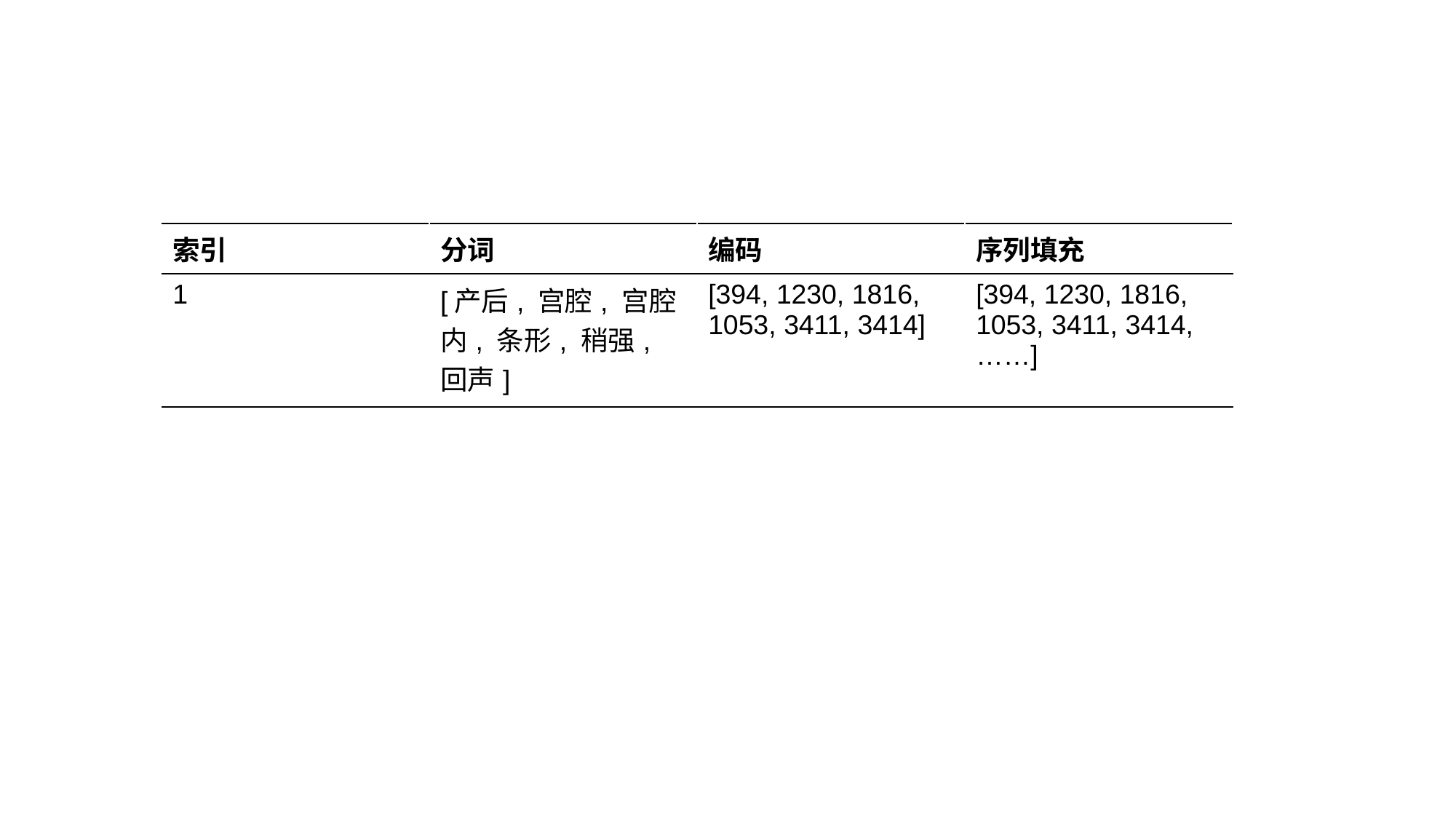

| 索引 | 分词 | 编码 | 序列填充 |
| --- | --- | --- | --- |
| 1 | [产后, 宫腔, 宫腔内, 条形, 稍强, 回声] | [394, 1230, 1816, 1053, 3411, 3414] | [394, 1230, 1816, 1053, 3411, 3414, ……] |